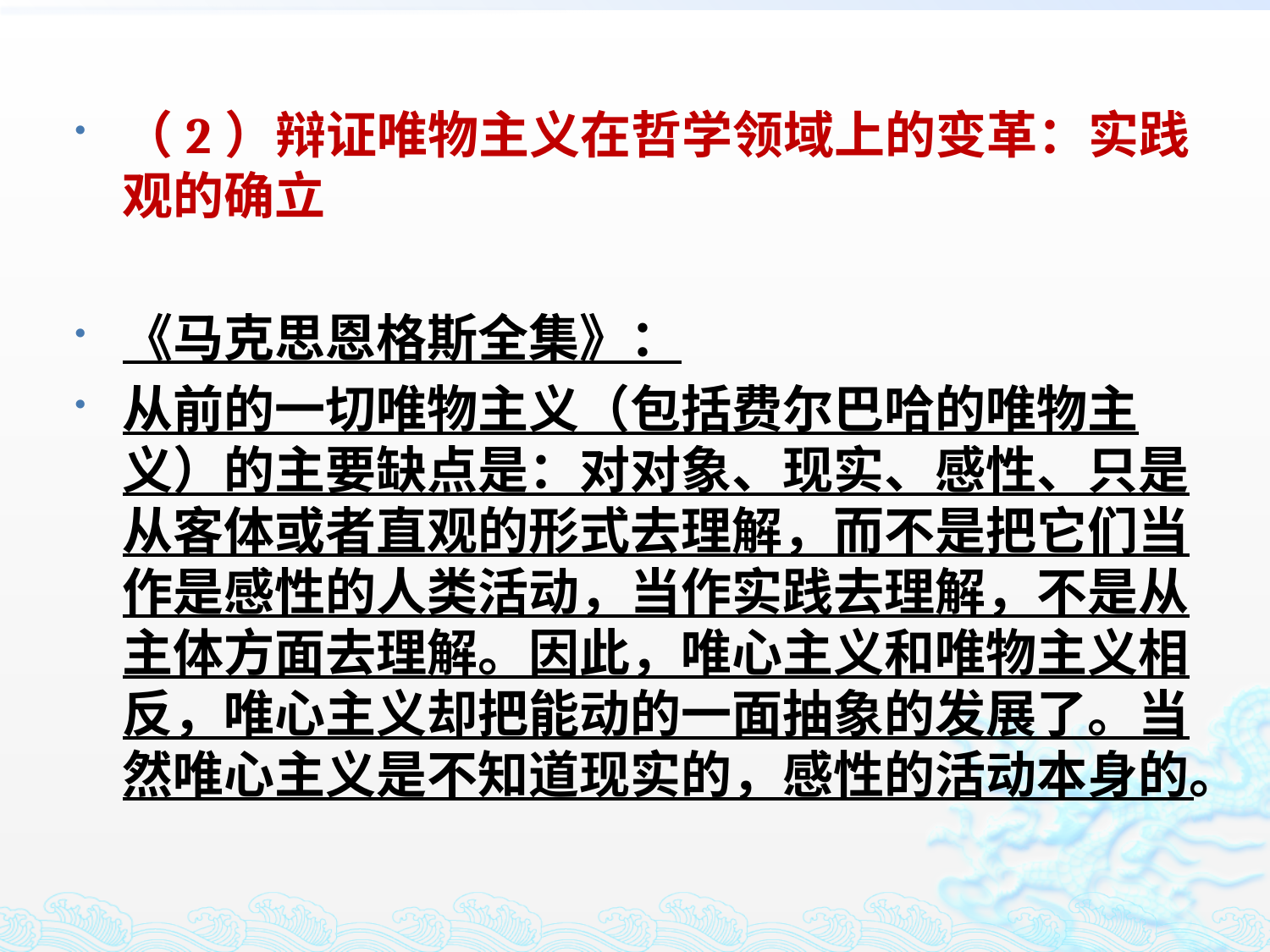

（2）辩证唯物主义在哲学领域上的变革：实践观的确立

《马克思恩格斯全集》：
从前的一切唯物主义（包括费尔巴哈的唯物主义）的主要缺点是：对对象、现实、感性、只是从客体或者直观的形式去理解，而不是把它们当作是感性的人类活动，当作实践去理解，不是从主体方面去理解。因此，唯心主义和唯物主义相反，唯心主义却把能动的一面抽象的发展了。当然唯心主义是不知道现实的，感性的活动本身的。